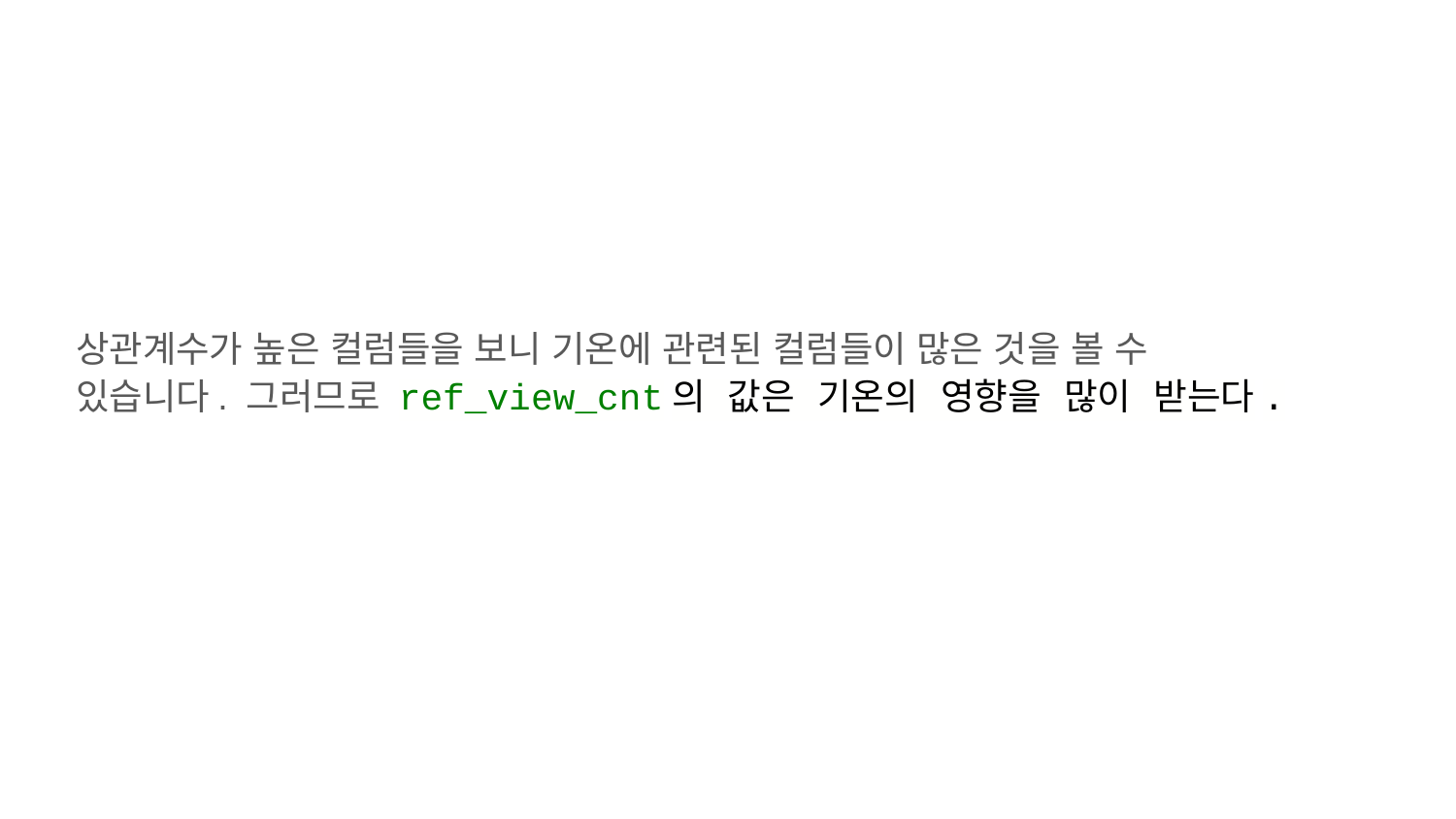

상관계수가 높은 컬럼들을 보니 기온에 관련된 컬럼들이 많은 것을 볼 수 있습니다. 그러므로 ref_view_cnt의 값은 기온의 영향을 많이 받는다.